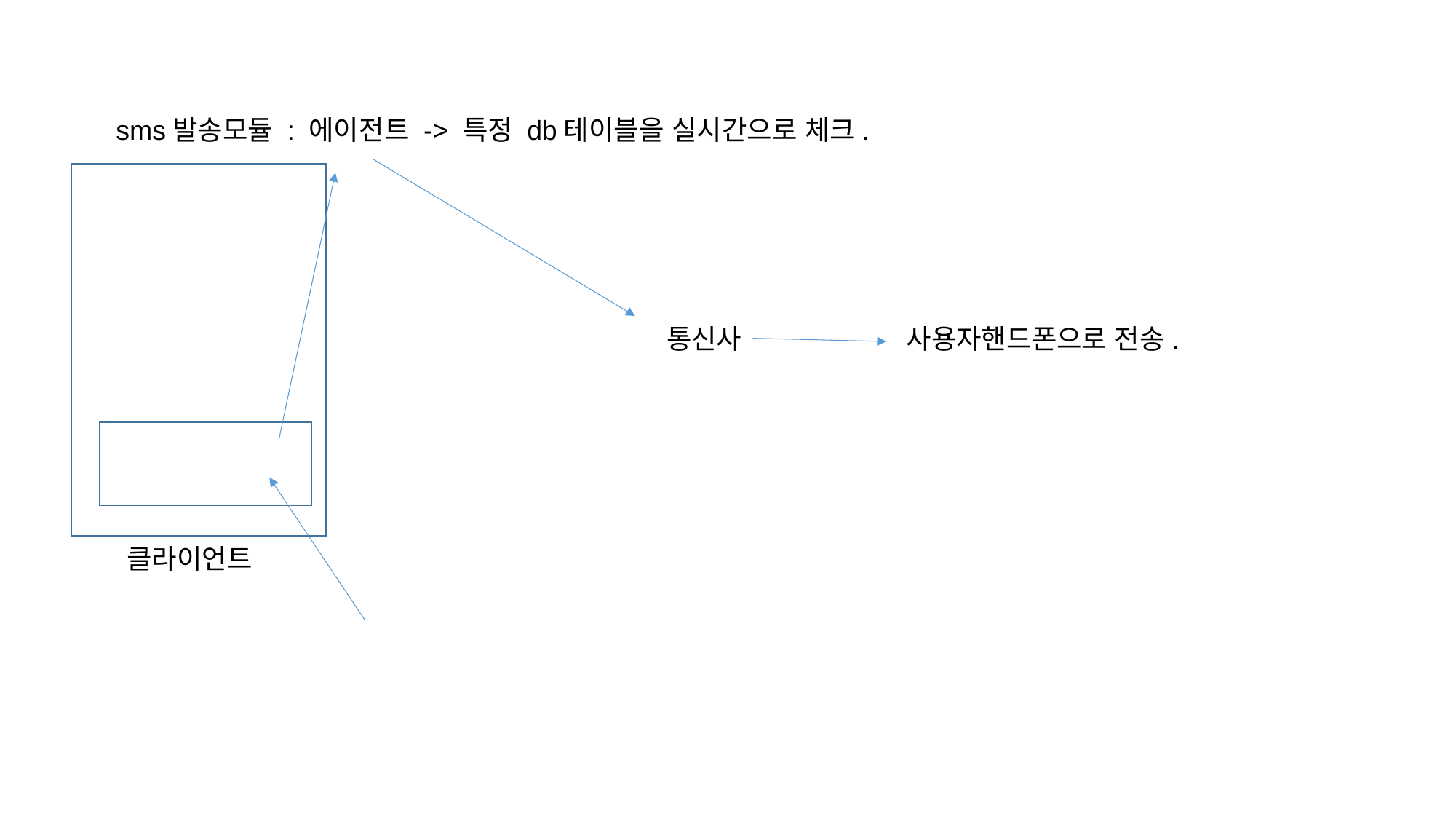

sms발송모듈 : 에이전트 -> 특정 db테이블을 실시간으로 체크.

통신사
사용자핸드폰으로 전송.

클라이언트